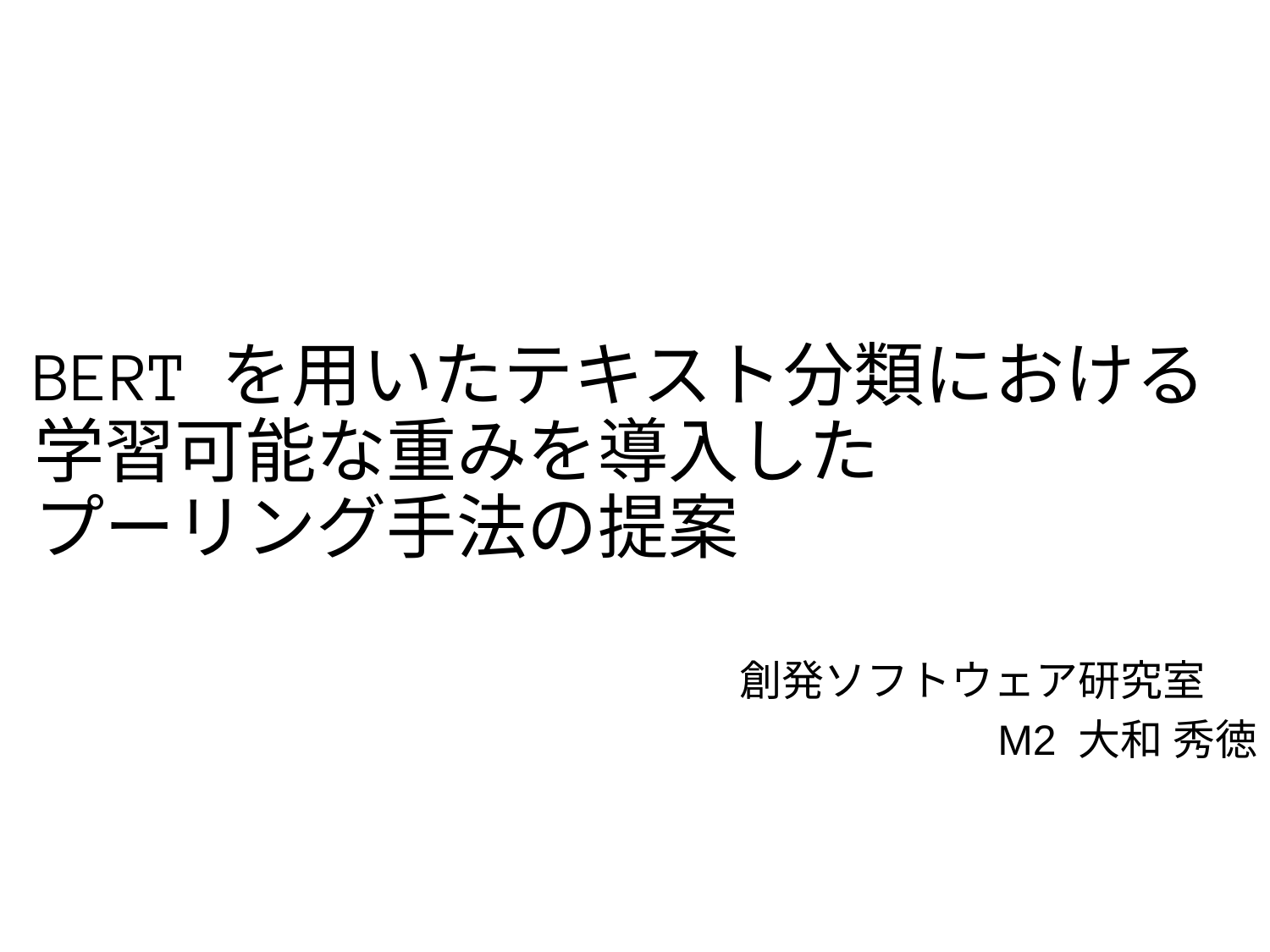

# BERT を用いたテキスト分類における 学習可能な重みを導入した プーリング手法の提案
創発ソフトウェア研究室
M2 大和 秀徳